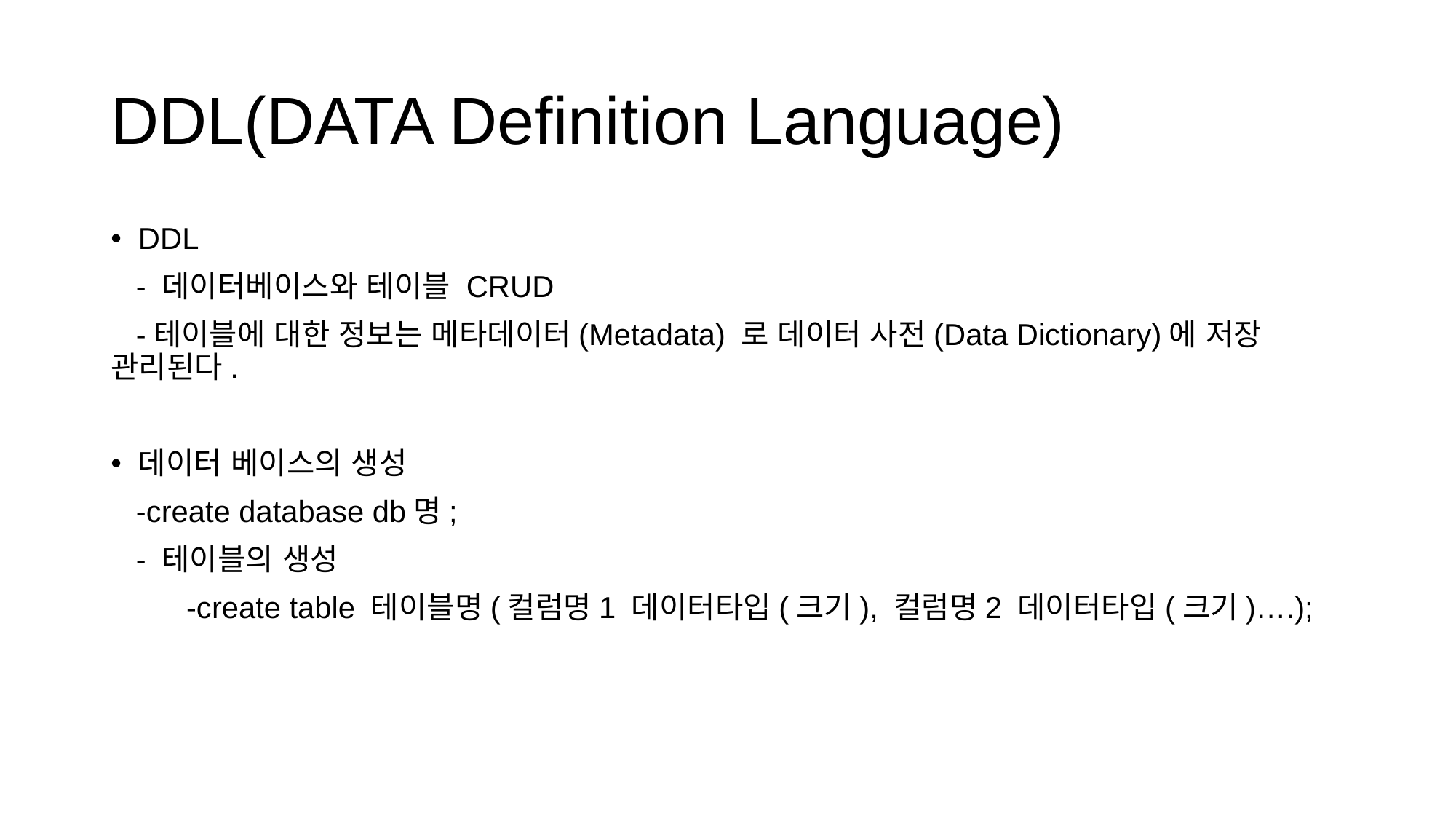

# DDL(DATA Definition Language)
DDL
   - 데이터베이스와 테이블 CRUD
   -테이블에 대한 정보는 메타데이터(Metadata) 로 데이터 사전(Data Dictionary)에 저장 관리된다.

데이터 베이스의 생성
   -create database db명;
   - 테이블의 생성
         -create table 테이블명(컬럼명1 데이터타입(크기), 컬럼명2 데이터타입(크기)….);